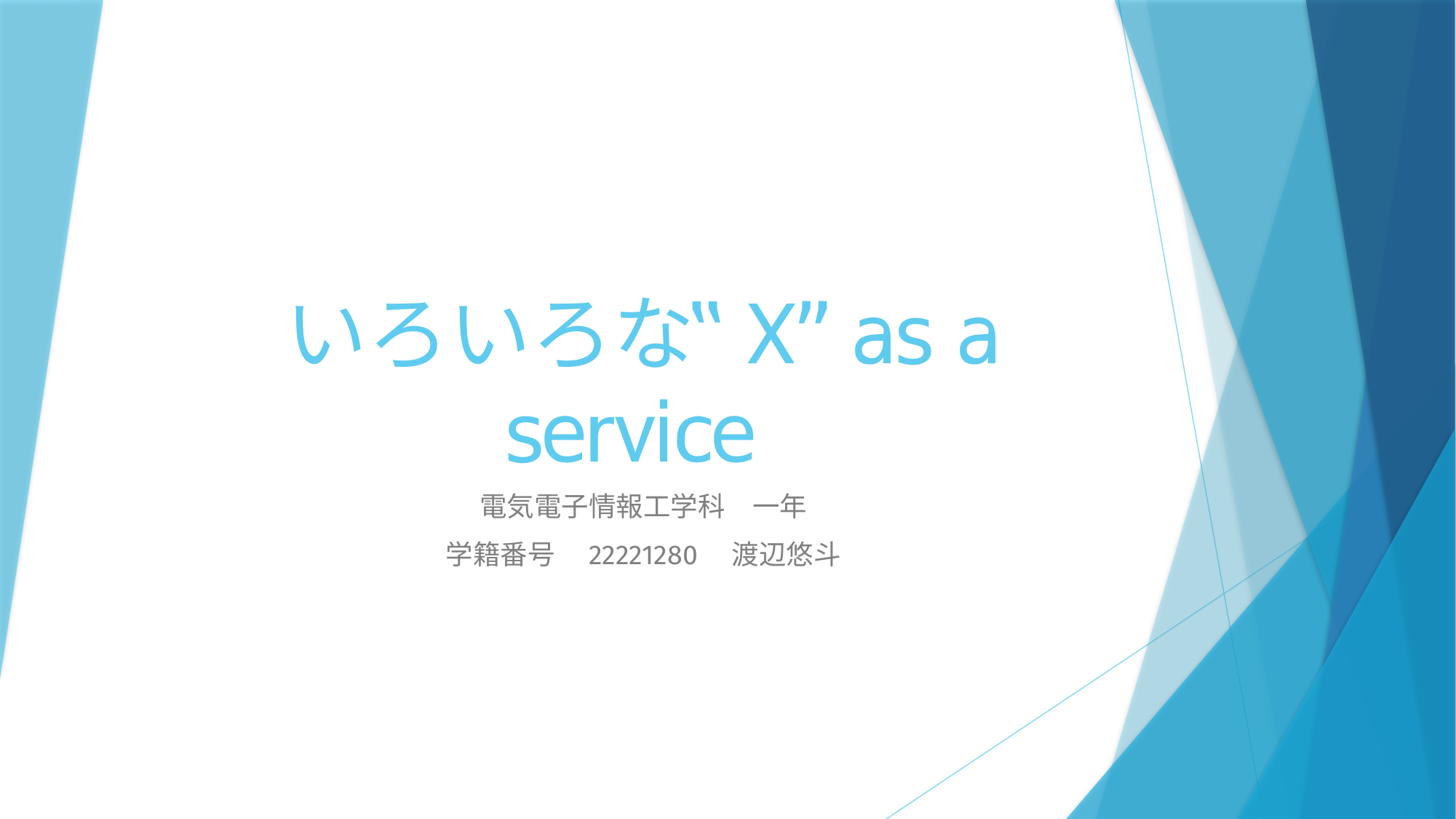

# いろいろな“X” as a service
電気電子情報工学科　一年
学籍番号　22221280　渡辺悠斗